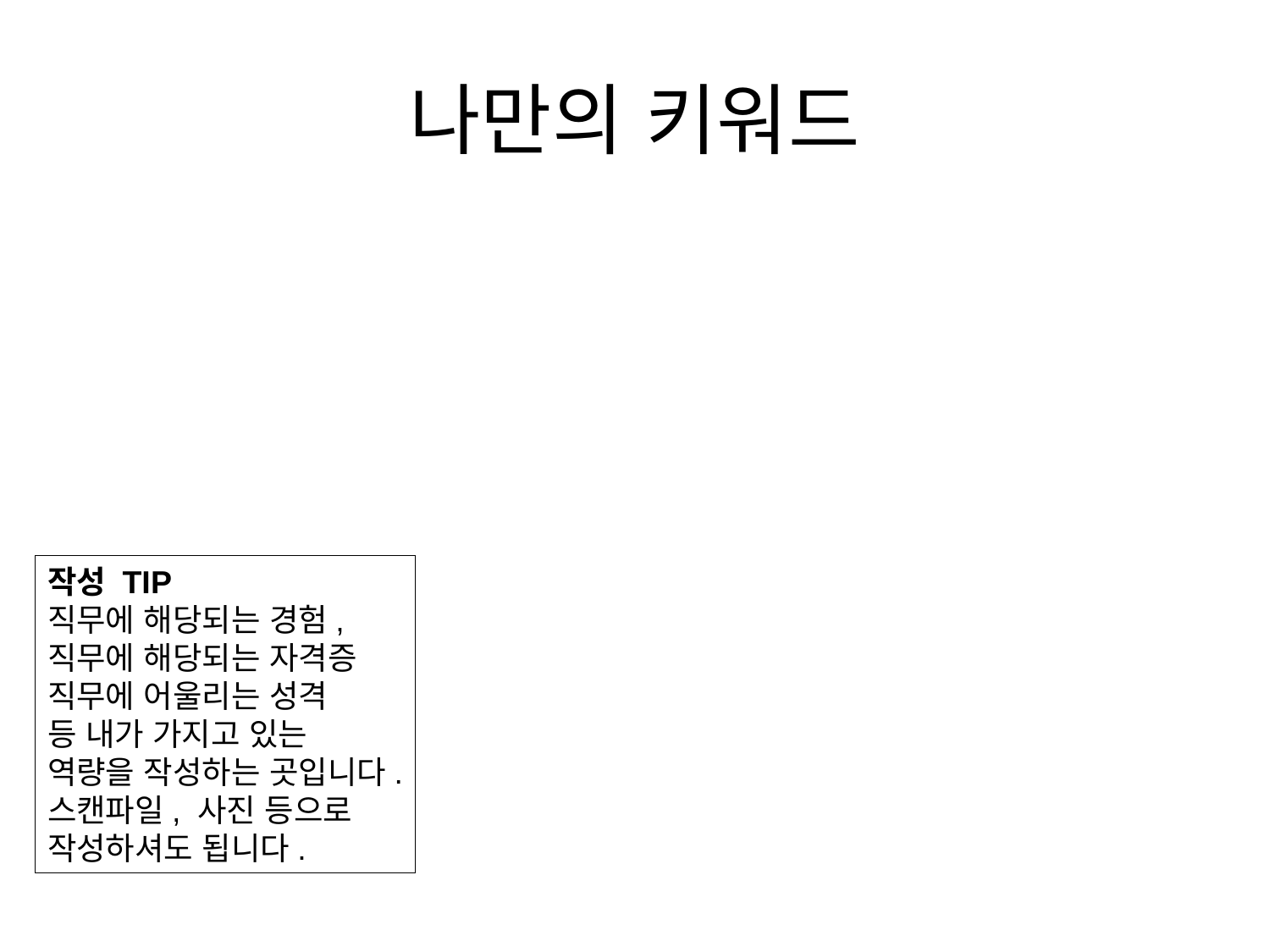

# 나만의 키워드
작성 TIP
직무에 해당되는 경험,
직무에 해당되는 자격증
직무에 어울리는 성격
등 내가 가지고 있는 역량을 작성하는 곳입니다.스캔파일, 사진 등으로 작성하셔도 됩니다.